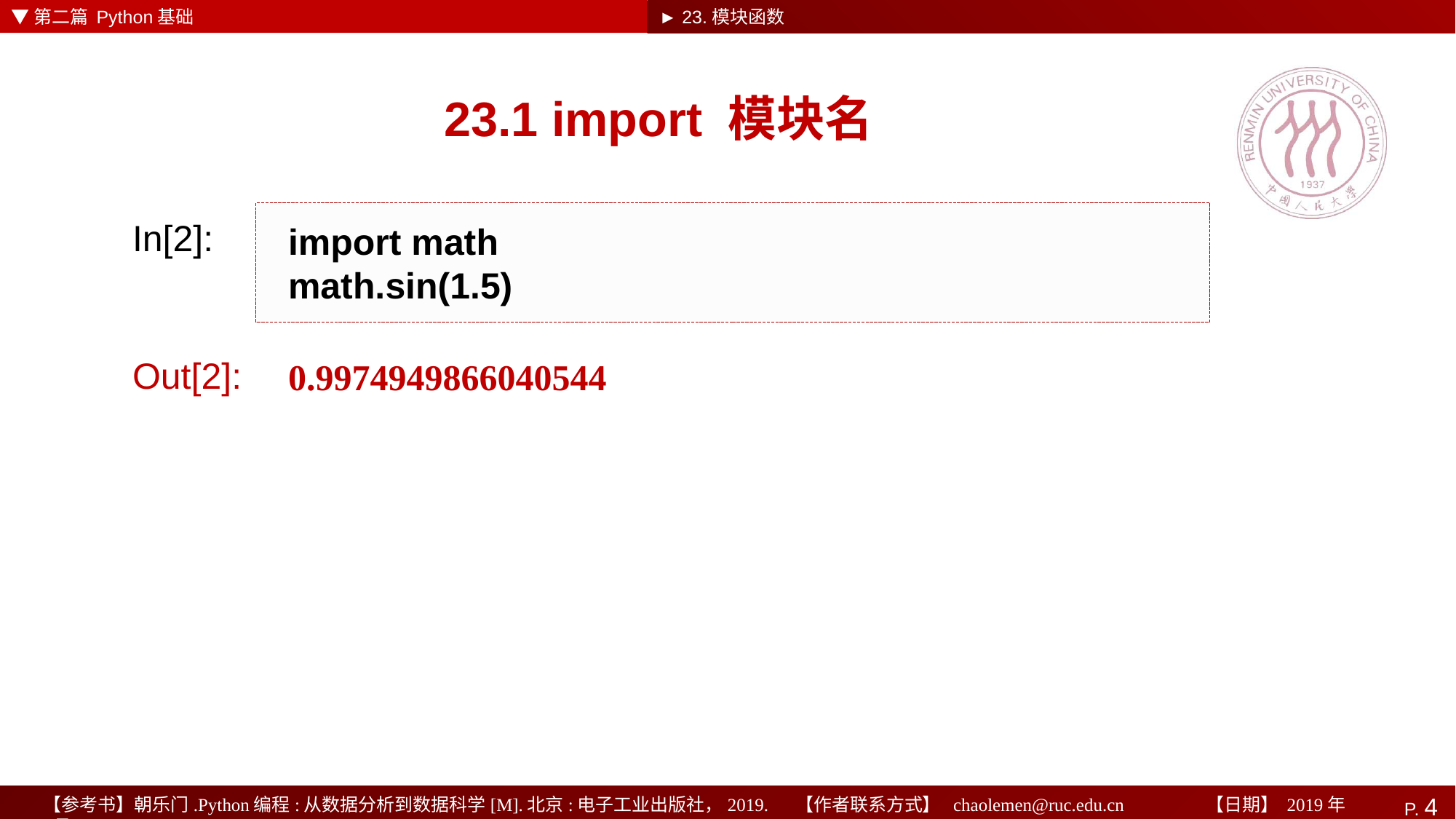

▼第二篇 Python基础
► 23.模块函数
# 23.1 import 模块名
import math
math.sin(1.5)
In[2]:
0.9974949866040544
Out[2]: